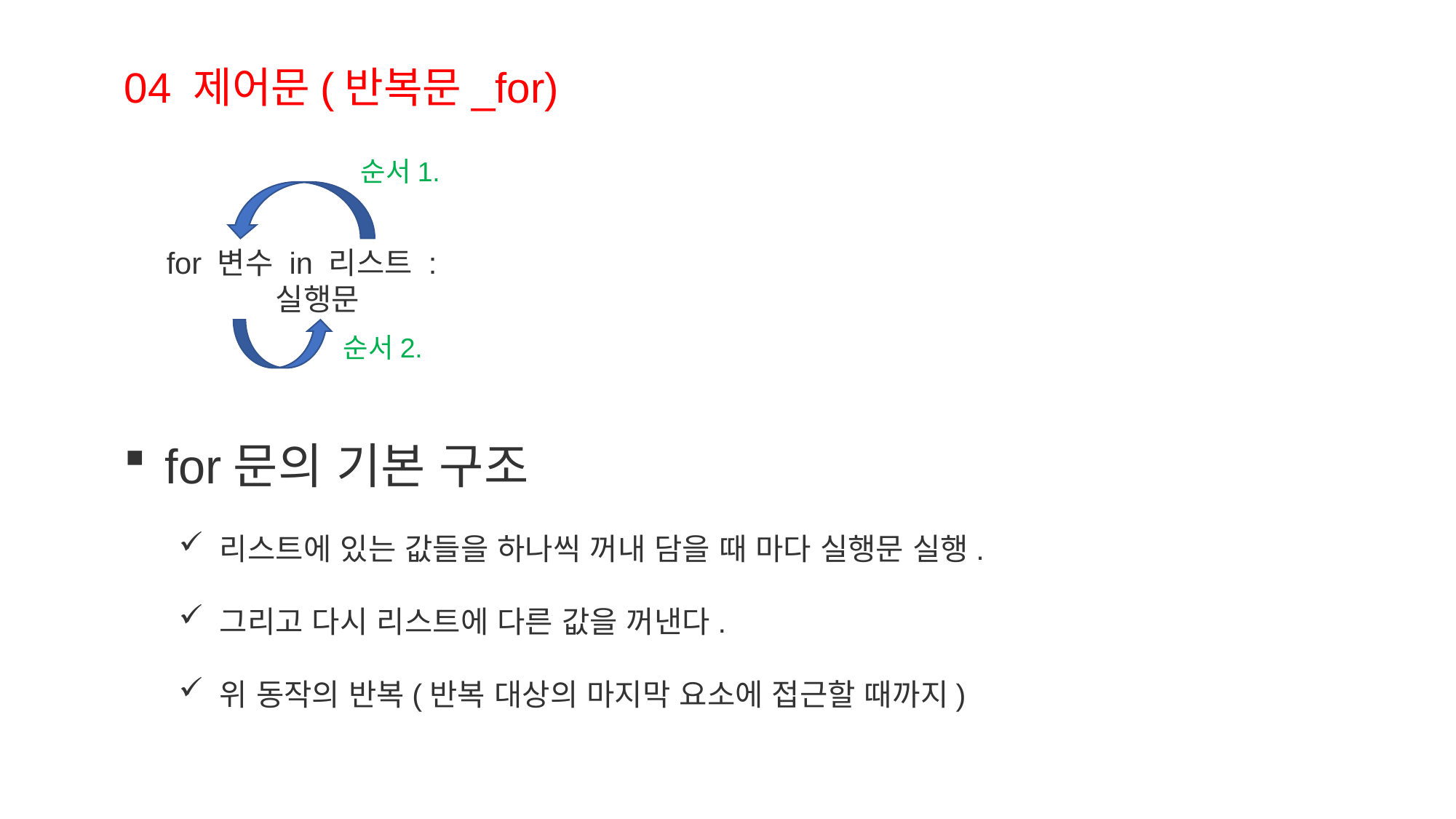

04 제어문(반복문_for)

순서1.
for 변수 in 리스트 :
	실행문

순서2.
for문의 기본 구조
리스트에 있는 값들을 하나씩 꺼내 담을 때 마다 실행문 실행.
그리고 다시 리스트에 다른 값을 꺼낸다.
위 동작의 반복(반복 대상의 마지막 요소에 접근할 때까지)